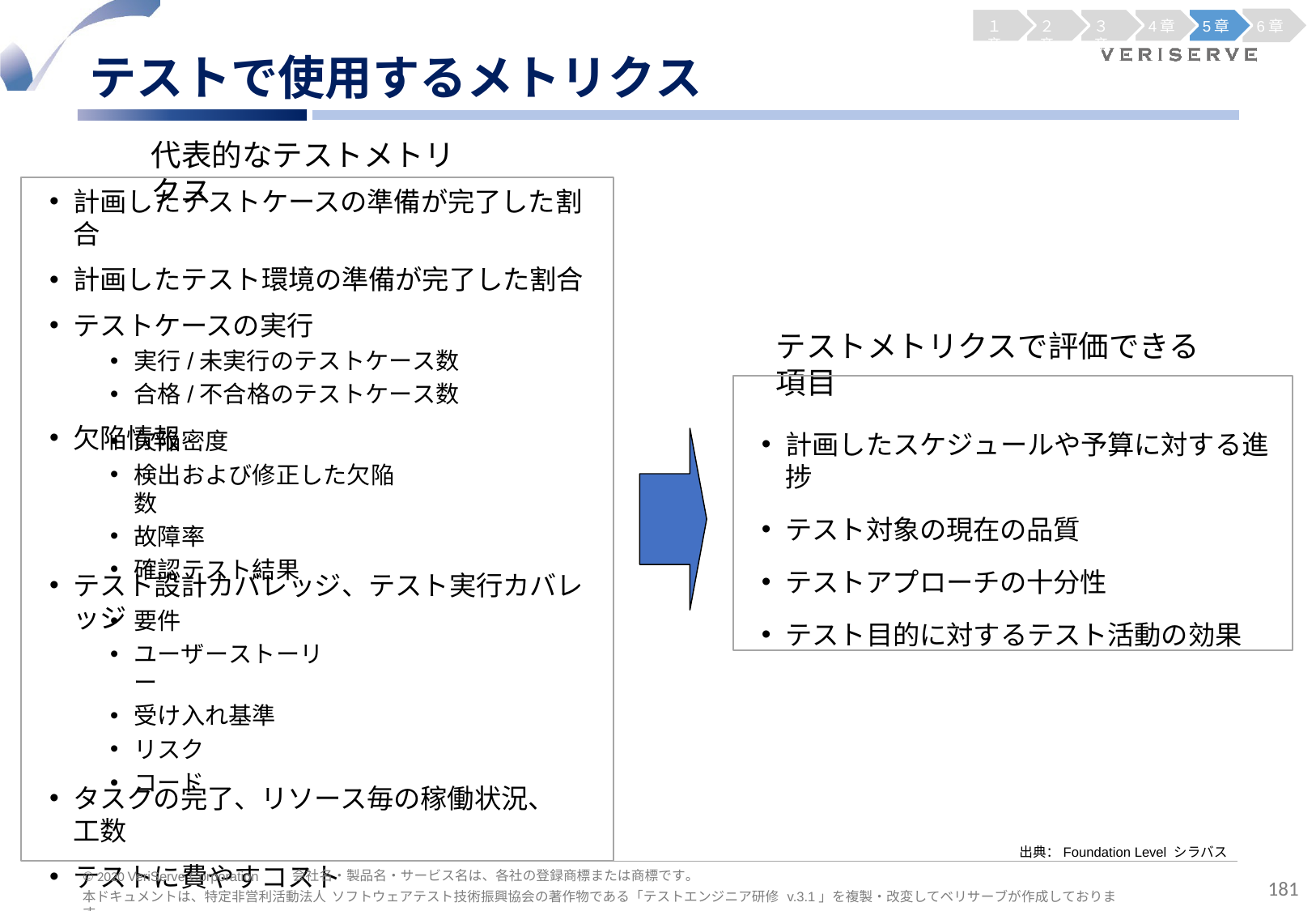

１章
２章
３章
4章
5章
6章
テストで使用するメトリクス
代表的なテストメトリクス
計画したテストケースの準備が完了した割合
計画したテスト環境の準備が完了した割合
テストケースの実行
実行/未実行のテストケース数
合格/不合格のテストケース数
欠陥情報

テストメトリクスで評価できる項目

計画したスケジュールや予算に対する進捗
テスト対象の現在の品質
テストアプローチの十分性
テスト目的に対するテスト活動の効果
欠陥密度
検出および修正した欠陥数
故障率
確認テスト結果

テスト設計カバレッジ、テスト実行カバレッジ
要件
ユーザーストーリー
受け入れ基準
リスク
コード
タスクの完了、リソース毎の稼働状況、工数
テストに費やすコスト
出典：Foundation Level シラバス
会社名・製品名・サービス名は、各社の登録商標または商標です。
© 2020 VeriServe Corporation
181
本ドキュメントは、特定非営利活動法人 ソフトウェアテスト技術振興協会の著作物である「テストエンジニア研修 v.3.1」を複製・改変してベリサーブが作成しております。